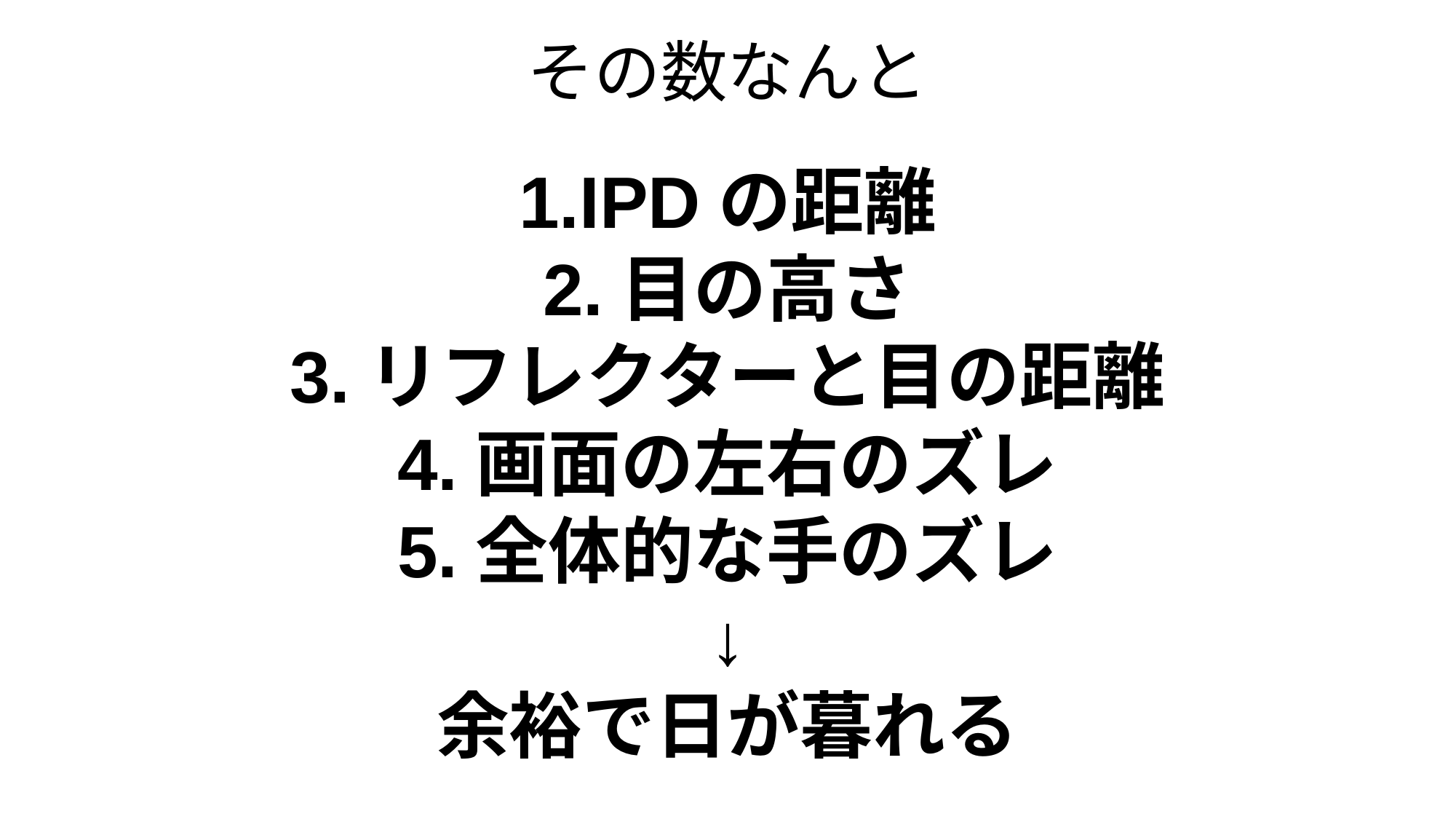

# その数なんと
1.IPDの距離
2.目の高さ
3.リフレクターと目の距離
4.画面の左右のズレ
5.全体的な手のズレ
↓
余裕で日が暮れる